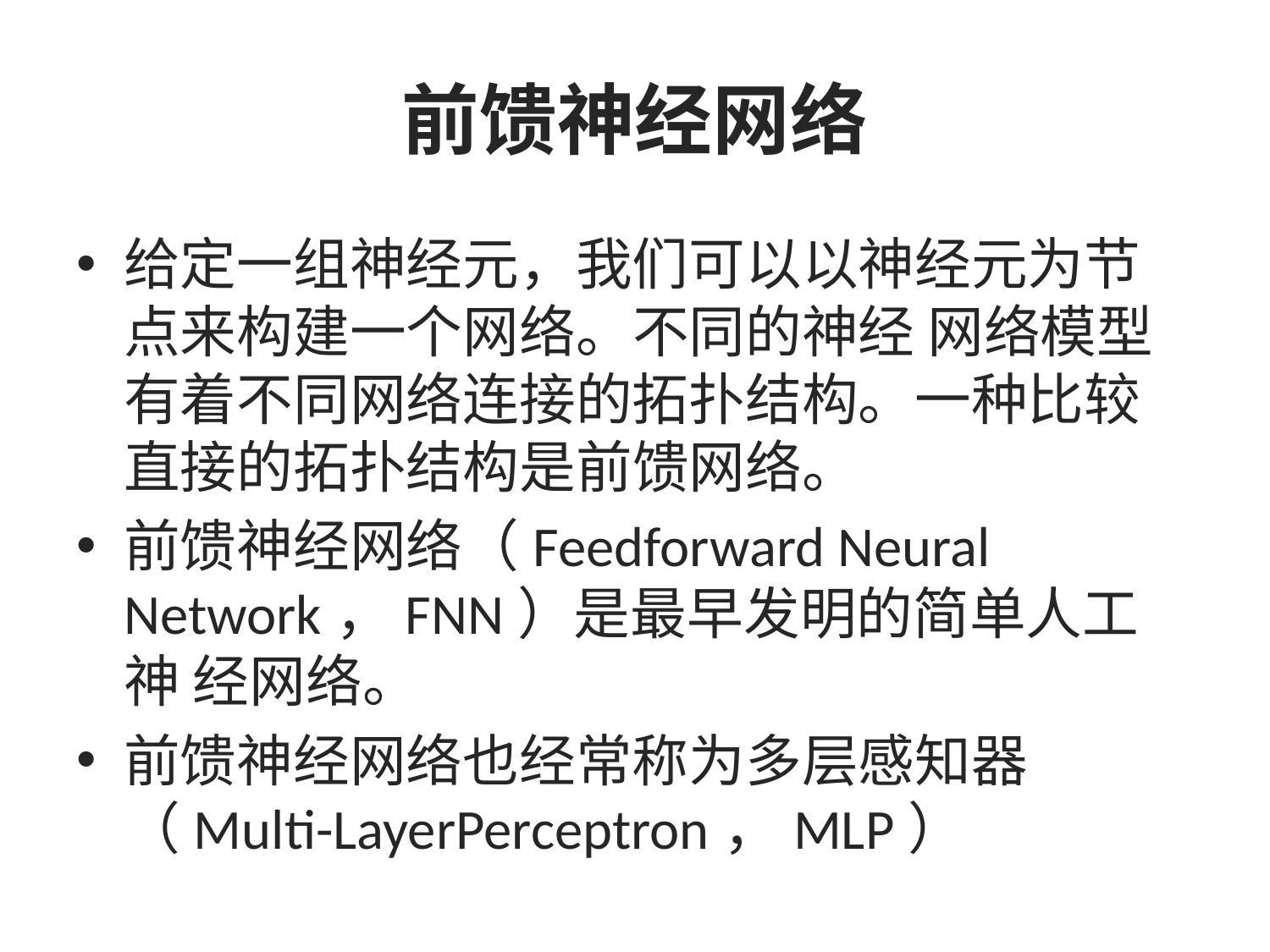

# 前馈神经网络
给定一组神经元，我们可以以神经元为节点来构建一个网络。不同的神经 网络模型有着不同网络连接的拓扑结构。一种比较直接的拓扑结构是前馈网络。
前馈神经网络（Feedforward Neural Network，FNN）是最早发明的简单人工神 经网络。
前馈神经网络也经常称为多层感知器（Multi-LayerPerceptron，MLP）